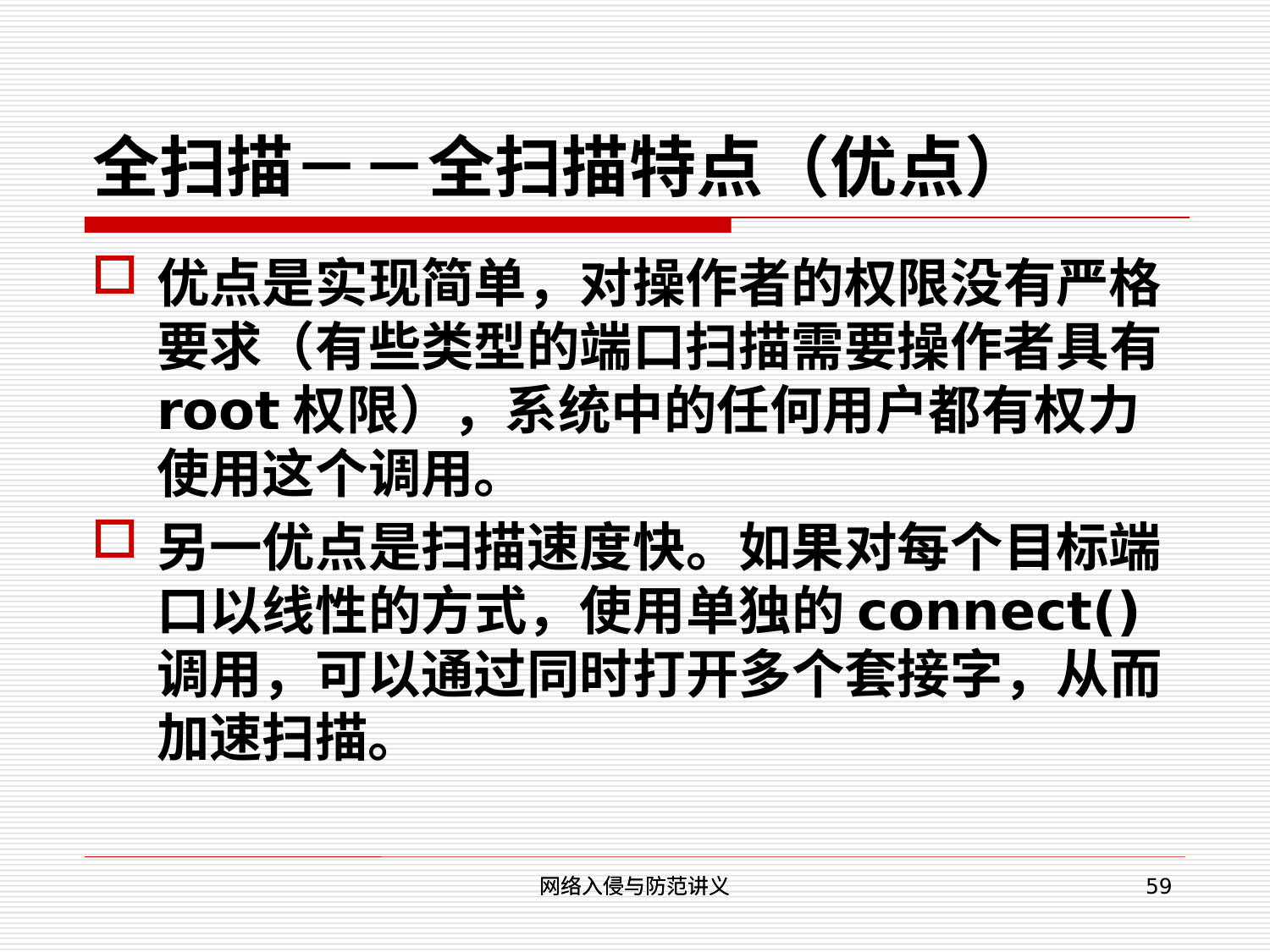

# 全扫描－－全扫描特点（优点）
优点是实现简单，对操作者的权限没有严格要求（有些类型的端口扫描需要操作者具有root权限），系统中的任何用户都有权力使用这个调用。
另一优点是扫描速度快。如果对每个目标端口以线性的方式，使用单独的connect()调用，可以通过同时打开多个套接字，从而加速扫描。

网络入侵与防范讲义
网络入侵与防范讲义
59
59